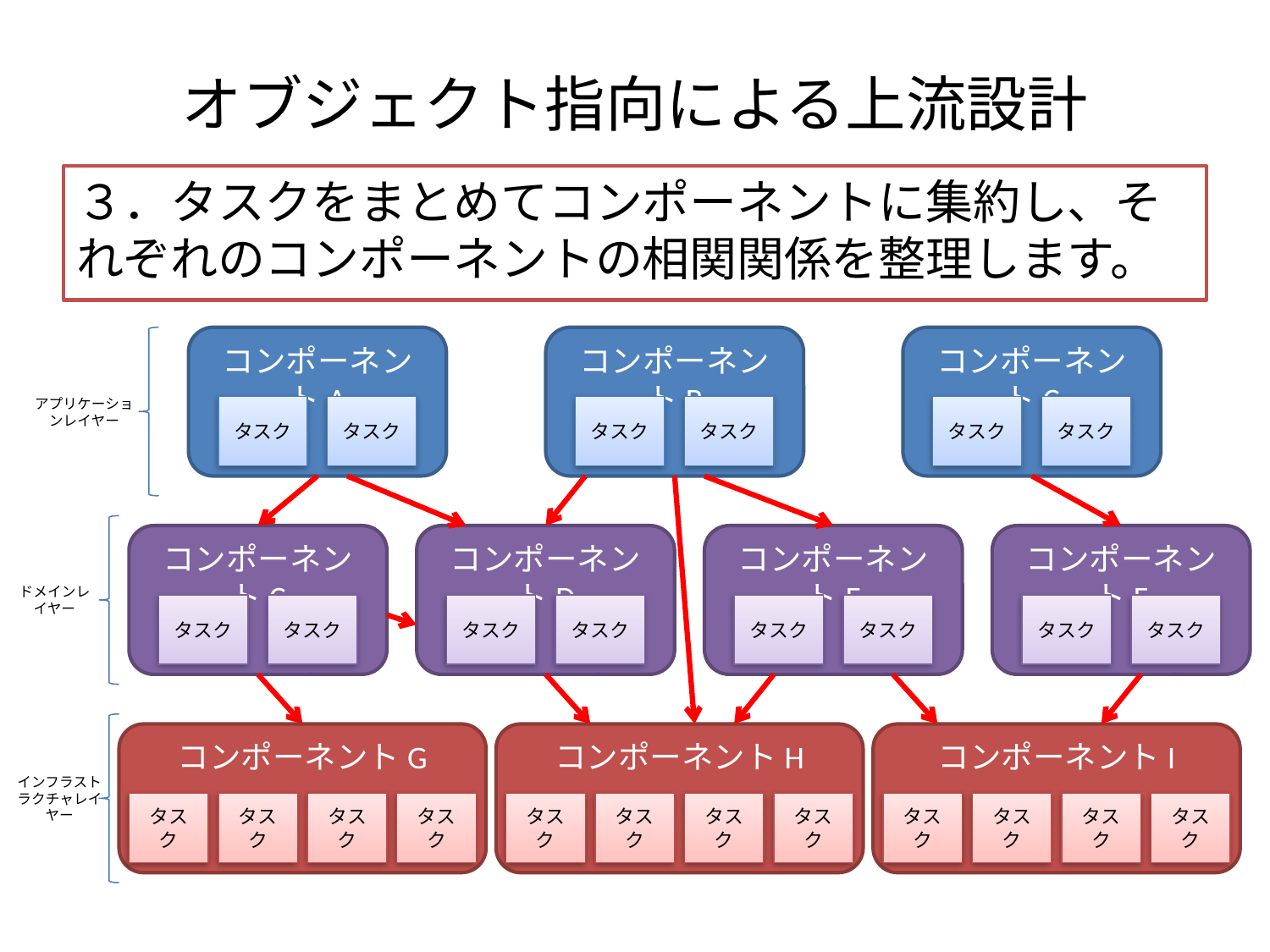

# オブジェクト指向による上流設計
３．タスクをまとめてコンポーネントに集約し、それぞれのコンポーネントの相関関係を整理します。

コンポーネントA
コンポーネントB
コンポーネントC
アプリケーションレイヤー
タスク
タスク
タスク
タスク
タスク
タスク

コンポーネントC
コンポーネントD
コンポーネントE
コンポーネントF
ドメインレイヤー
タスク
タスク
タスク
タスク
タスク
タスク
タスク
タスク

コンポーネントG
コンポーネントH
コンポーネントI
インフラストラクチャレイヤー
タスク
タスク
タスク
タスク
タスク
タスク
タスク
タスク
タスク
タスク
タスク
タスク